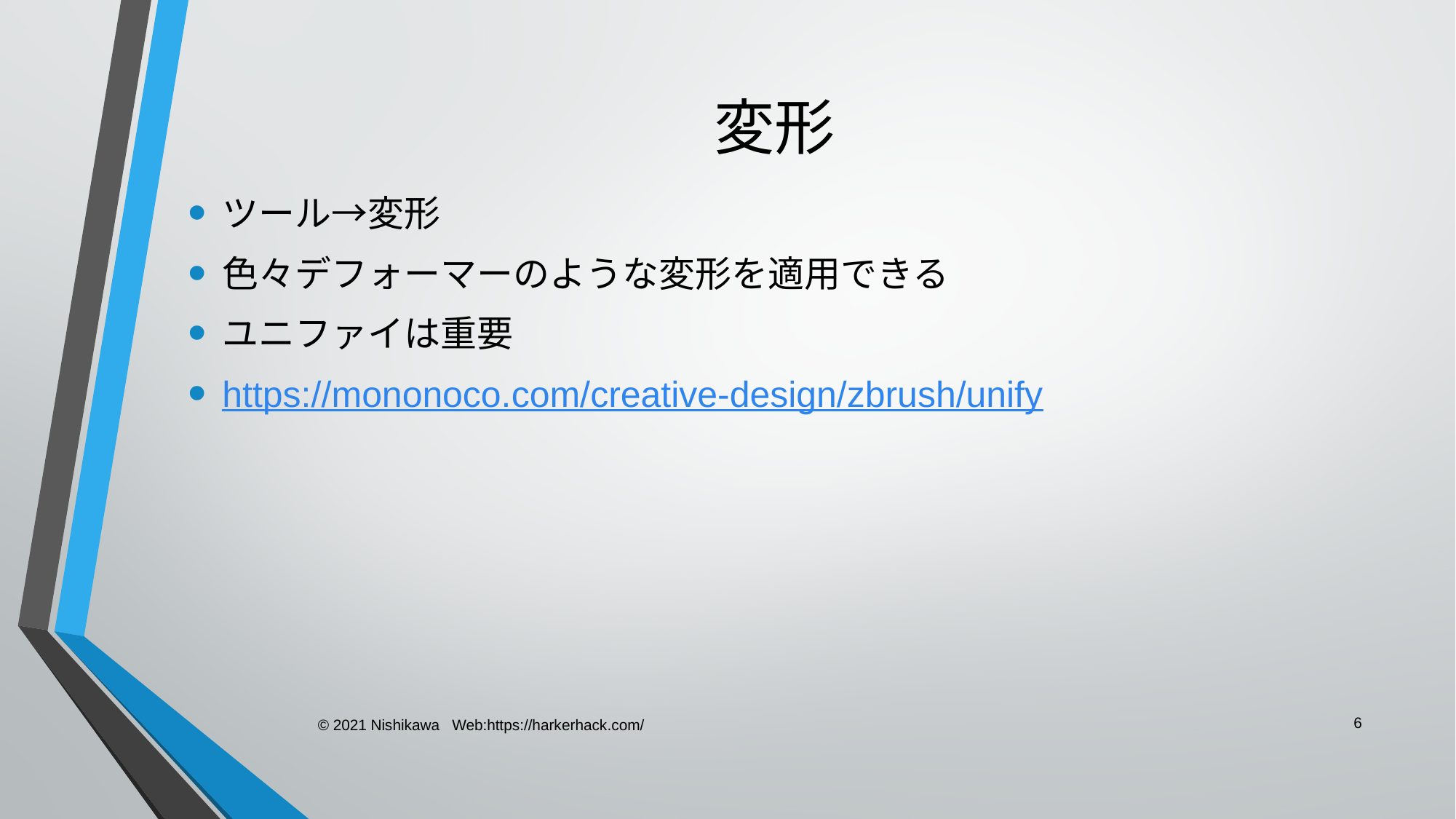

# 変形
ツール→変形
色々デフォーマーのような変形を適用できる
ユニファイは重要
https://mononoco.com/creative-design/zbrush/unify

6
© 2021 Nishikawa   Web:https://harkerhack.com/